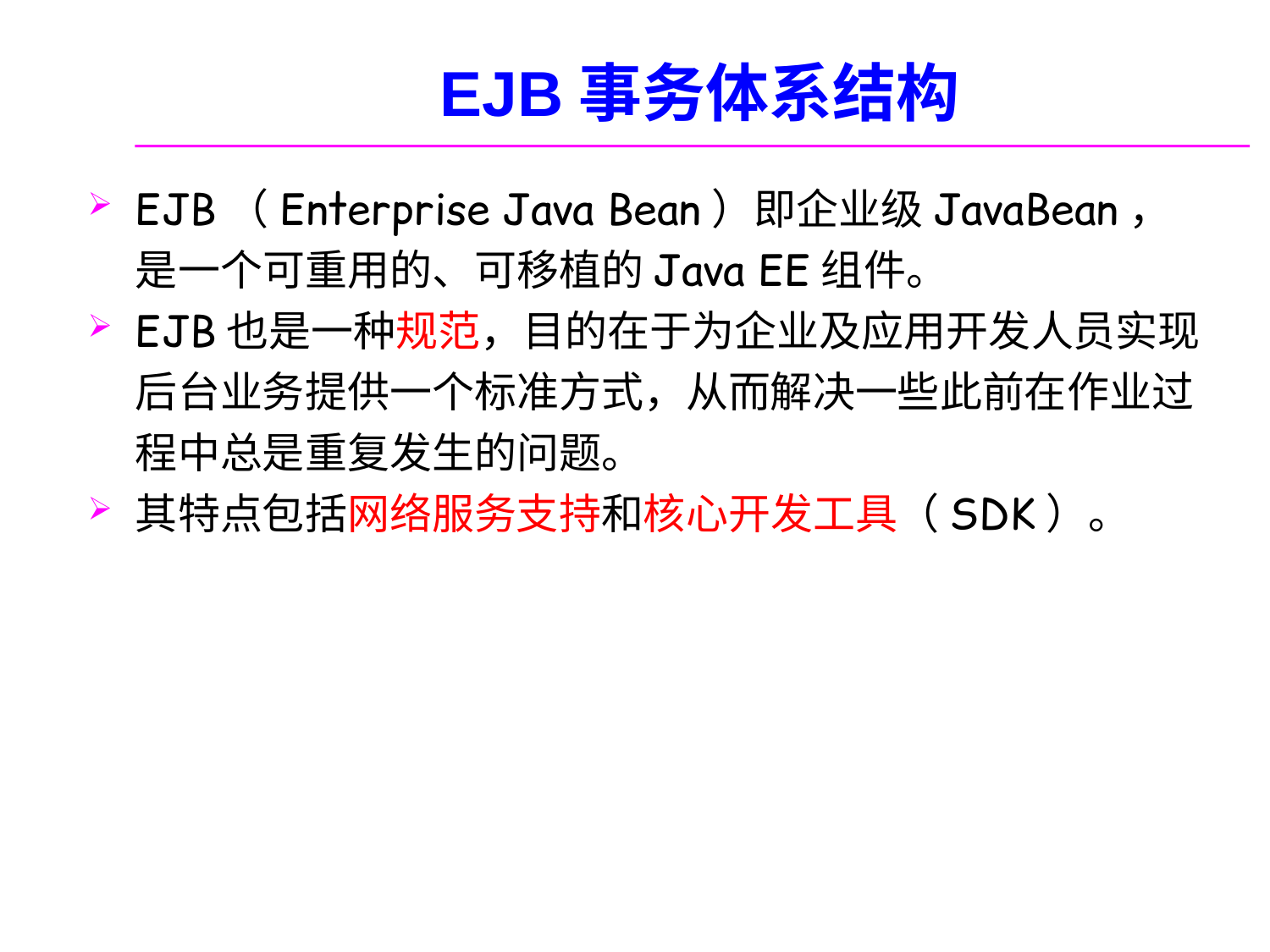

# EJB事务体系结构
EJB（Enterprise Java Bean）即企业级JavaBean，是一个可重用的、可移植的Java EE组件。
EJB也是一种规范，目的在于为企业及应用开发人员实现后台业务提供一个标准方式，从而解决一些此前在作业过程中总是重复发生的问题。
其特点包括网络服务支持和核心开发工具（SDK）。
41